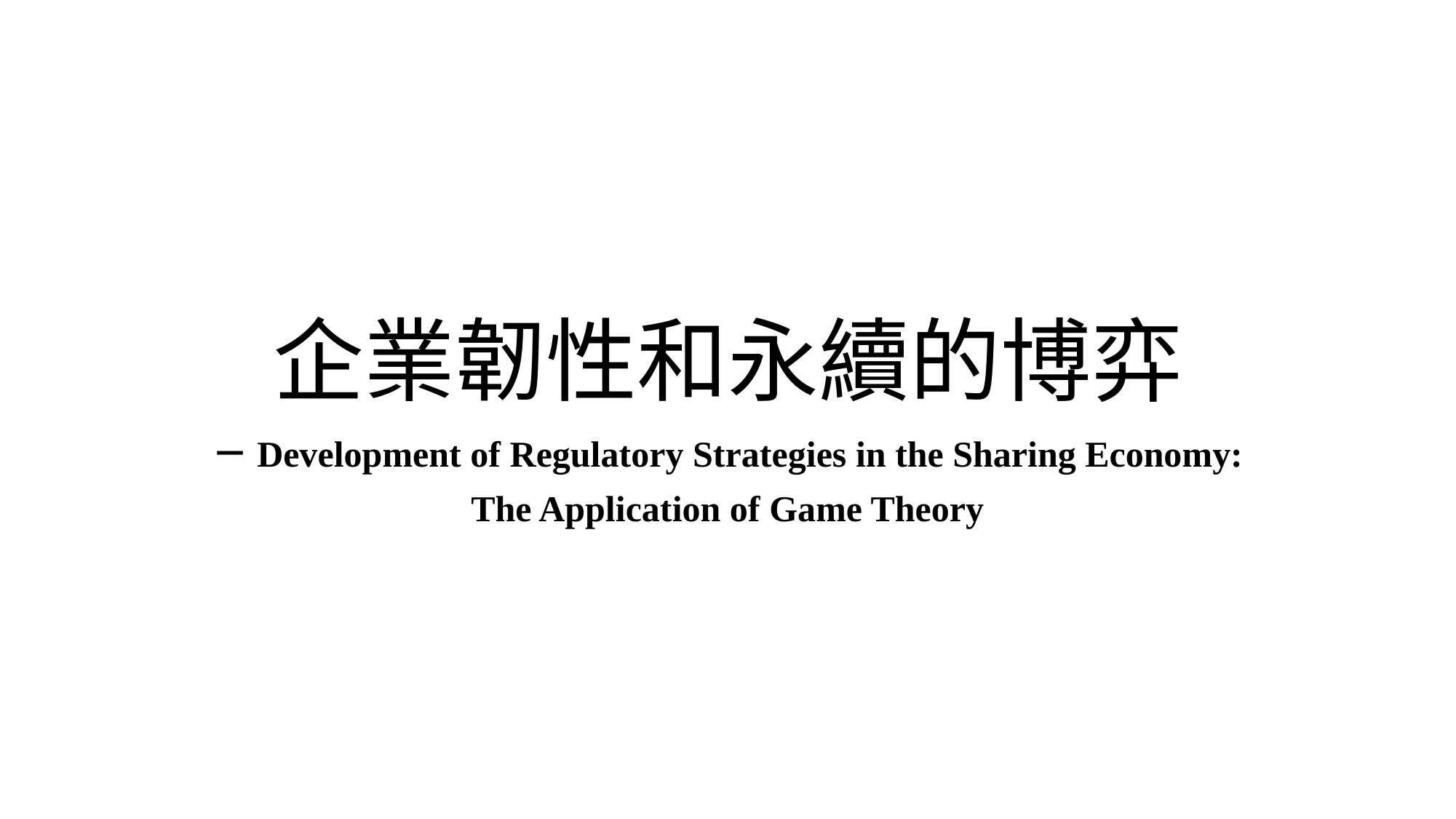

# 企業韌性和永續的博弈
－Development of Regulatory Strategies in the Sharing Economy:
The Application of Game Theory